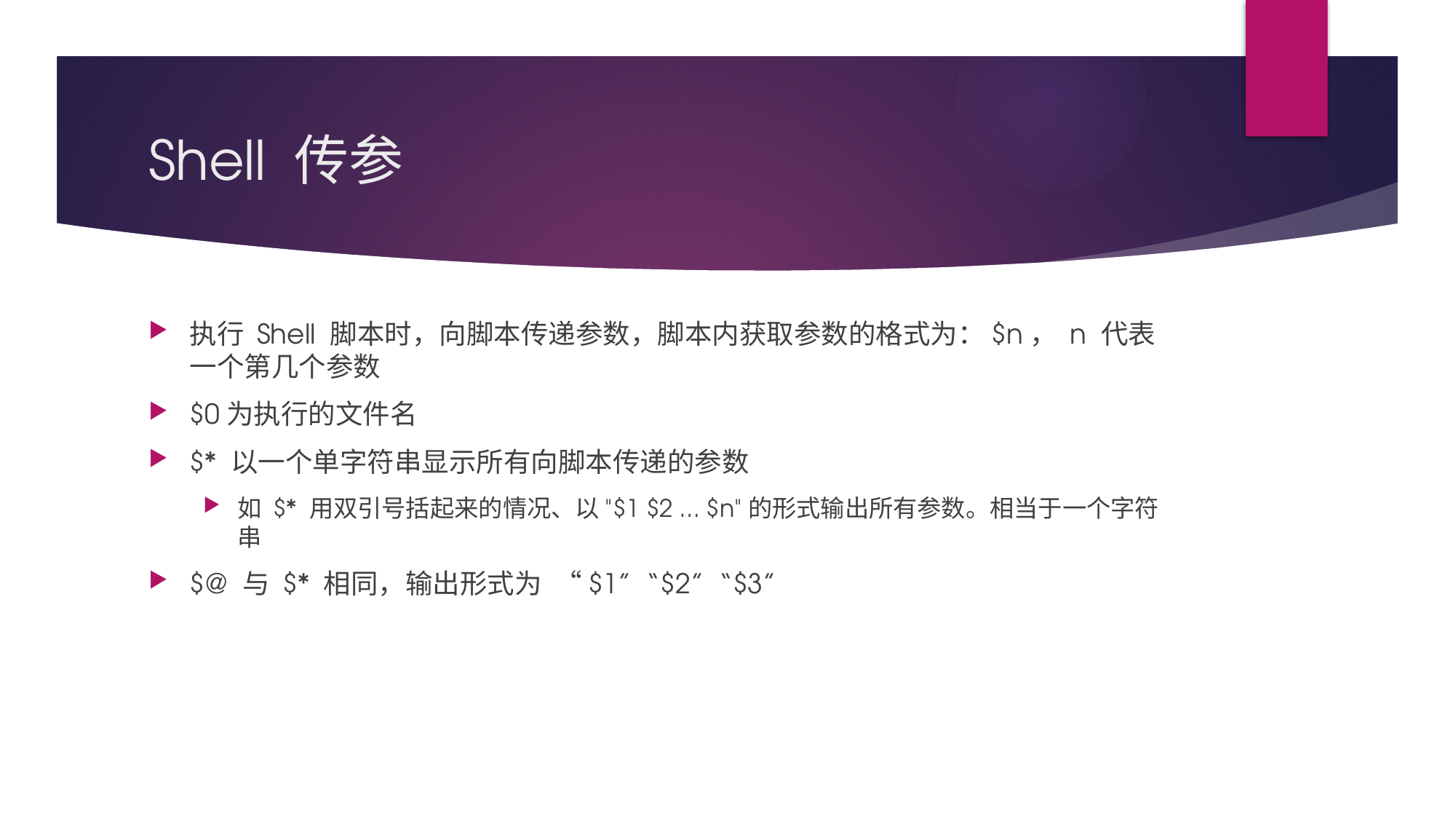

# Shell 传参
执行 Shell 脚本时，向脚本传递参数，脚本内获取参数的格式为：$n， n 代表一个第几个参数
$0为执行的文件名
$* 以一个单字符串显示所有向脚本传递的参数
如 $* 用双引号括起来的情况、以"$1 $2 … $n"的形式输出所有参数。相当于一个字符串
$@ 与 $* 相同，输出形式为  “$1”  “$2”  “$3”